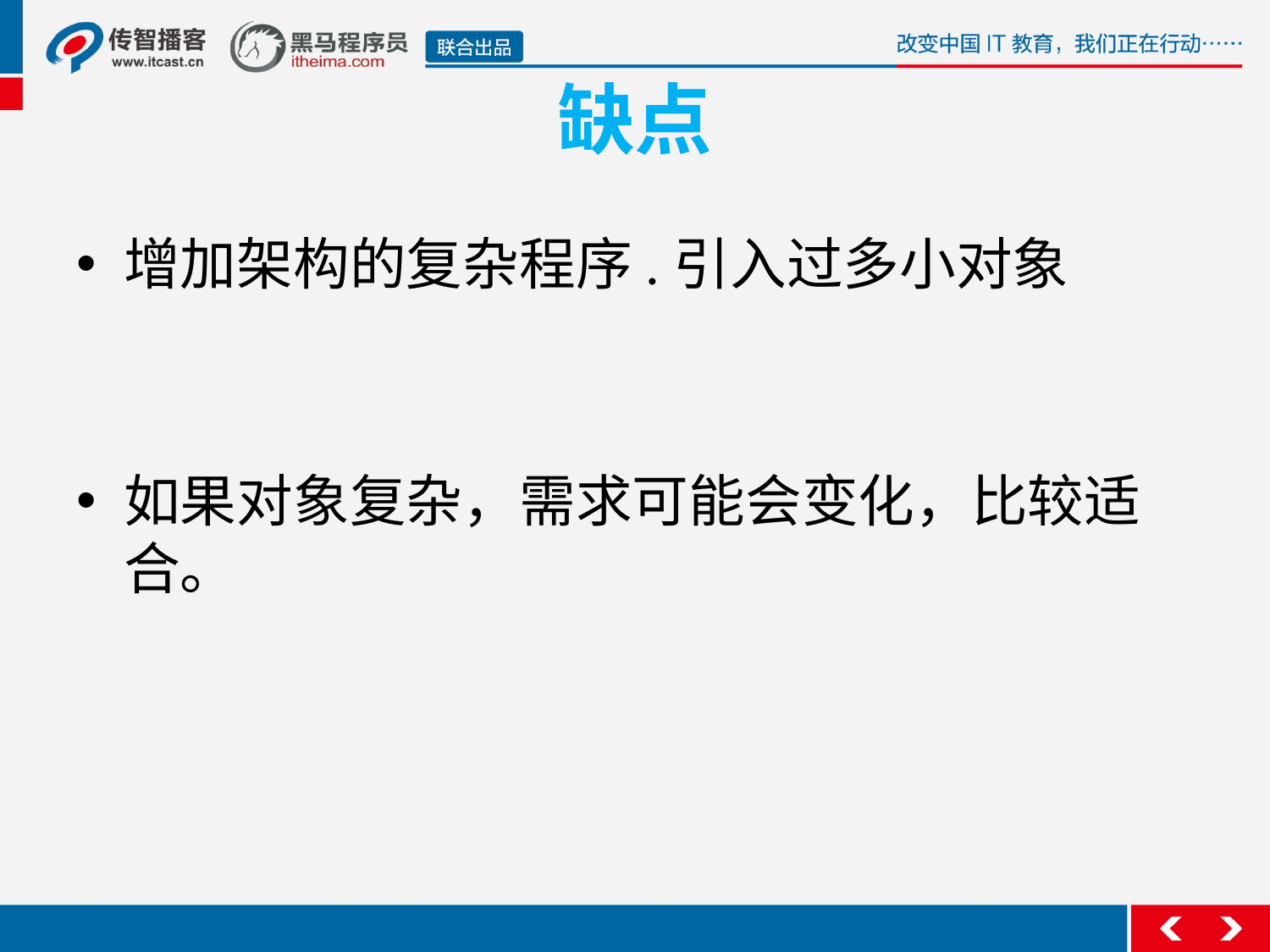

# 缺点
增加架构的复杂程序.引入过多小对象

如果对象复杂，需求可能会变化，比较适合。